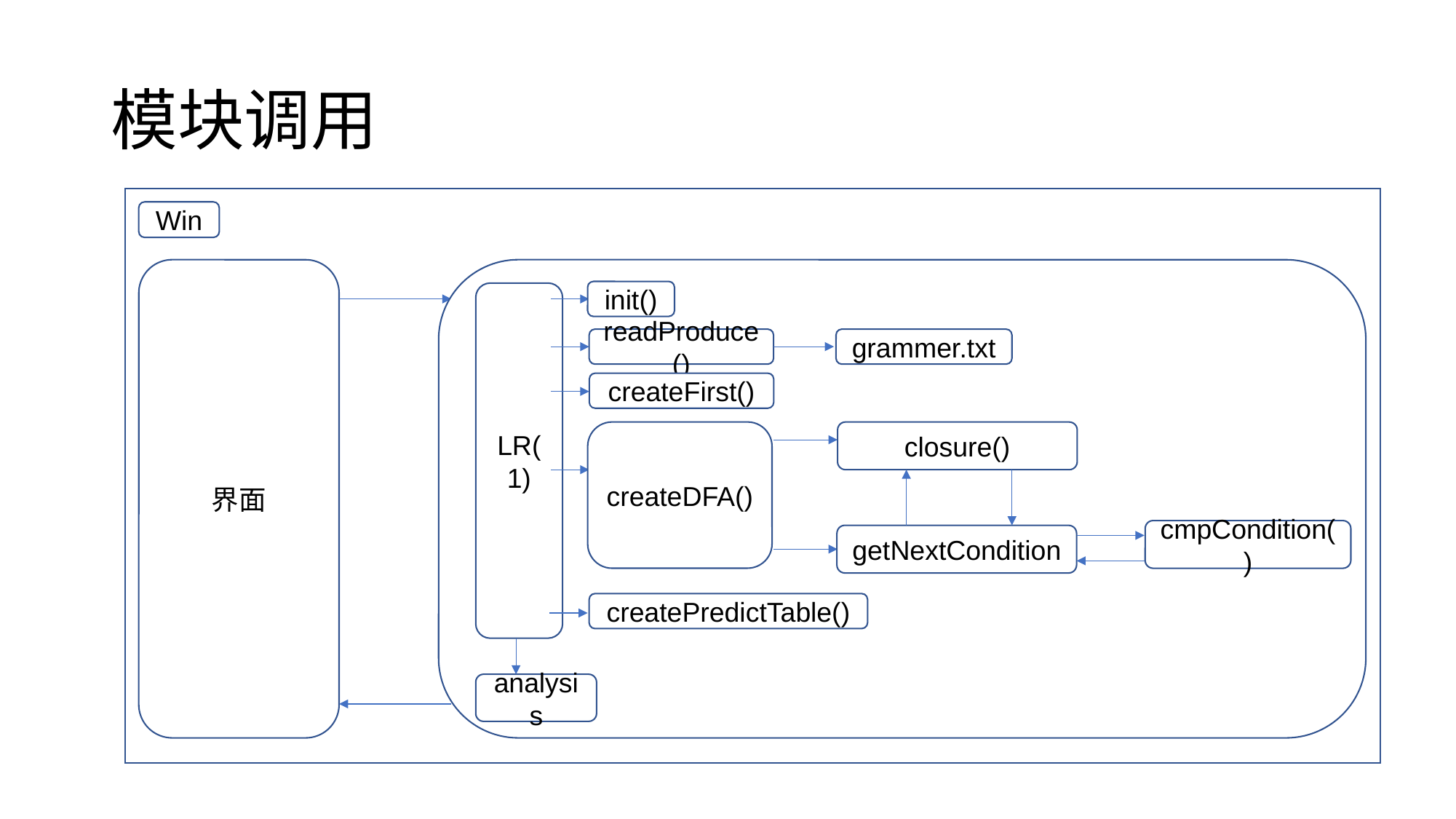

# 模块调用

Win
界面

init()
LR(1)
readProduce()
grammer.txt
createFirst()
createDFA()
closure()
cmpCondition()
getNextCondition
createPredictTable()
analysis